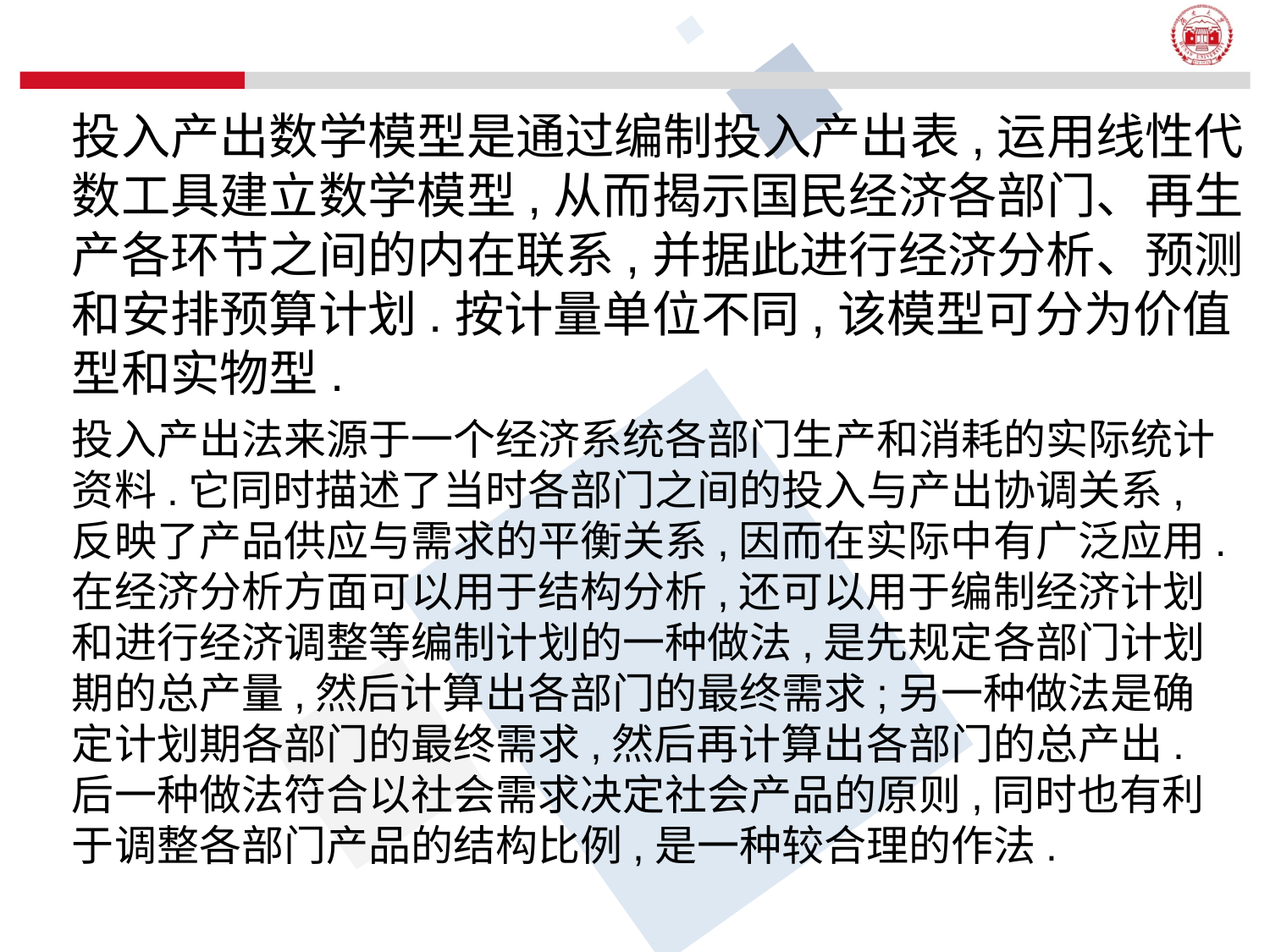

投入产出数学模型是通过编制投入产出表,运用线性代数工具建立数学模型,从而揭示国民经济各部门、再生产各环节之间的内在联系,并据此进行经济分析、预测和安排预算计划.按计量单位不同,该模型可分为价值型和实物型.
投入产出法来源于一个经济系统各部门生产和消耗的实际统计资料.它同时描述了当时各部门之间的投入与产出协调关系,反映了产品供应与需求的平衡关系,因而在实际中有广泛应用.在经济分析方面可以用于结构分析,还可以用于编制经济计划和进行经济调整等编制计划的一种做法,是先规定各部门计划期的总产量,然后计算出各部门的最终需求;另一种做法是确定计划期各部门的最终需求,然后再计算出各部门的总产出.后一种做法符合以社会需求决定社会产品的原则,同时也有利于调整各部门产品的结构比例,是一种较合理的作法.